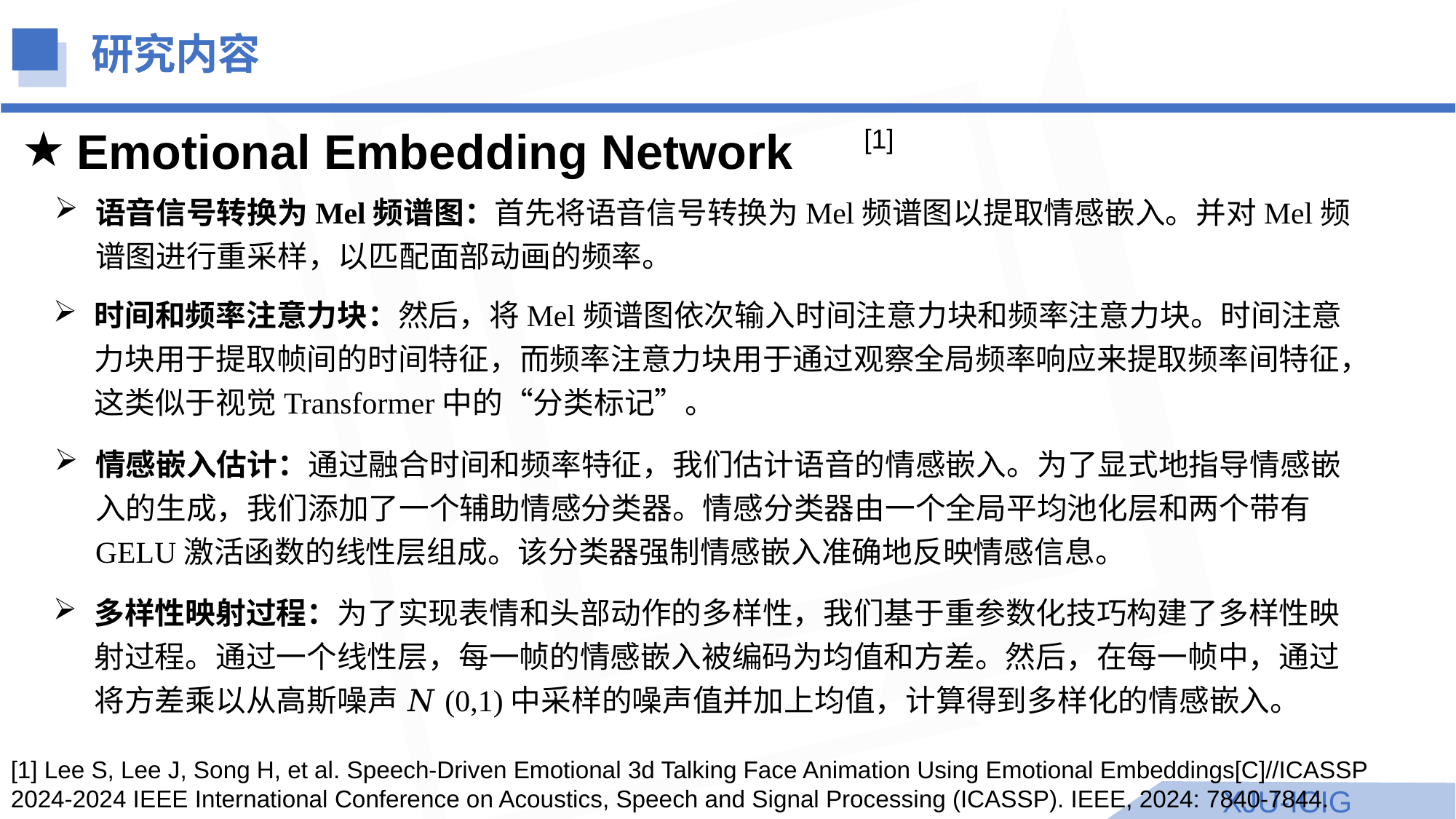

研究内容

Emotional Embedding Network
[1]
语音信号转换为Mel频谱图：首先将语音信号转换为Mel频谱图以提取情感嵌入。并对Mel频谱图进行重采样，以匹配面部动画的频率。
时间和频率注意力块：然后，将Mel频谱图依次输入时间注意力块和频率注意力块。时间注意力块用于提取帧间的时间特征，而频率注意力块用于通过观察全局频率响应来提取频率间特征，这类似于视觉Transformer中的“分类标记”。
情感嵌入估计：通过融合时间和频率特征，我们估计语音的情感嵌入。为了显式地指导情感嵌入的生成，我们添加了一个辅助情感分类器。情感分类器由一个全局平均池化层和两个带有GELU激活函数的线性层组成。该分类器强制情感嵌入准确地反映情感信息。
多样性映射过程：为了实现表情和头部动作的多样性，我们基于重参数化技巧构建了多样性映射过程。通过一个线性层，每一帧的情感嵌入被编码为均值和方差。然后，在每一帧中，通过将方差乘以从高斯噪声 𝑁(0,1)中采样的噪声值并加上均值，计算得到多样化的情感嵌入。
[1] Lee S, Lee J, Song H, et al. Speech-Driven Emotional 3d Talking Face Animation Using Emotional Embeddings[C]//ICASSP 2024-2024 IEEE International Conference on Acoustics, Speech and Signal Processing (ICASSP). IEEE, 2024: 7840-7844.
XJU-ICIG